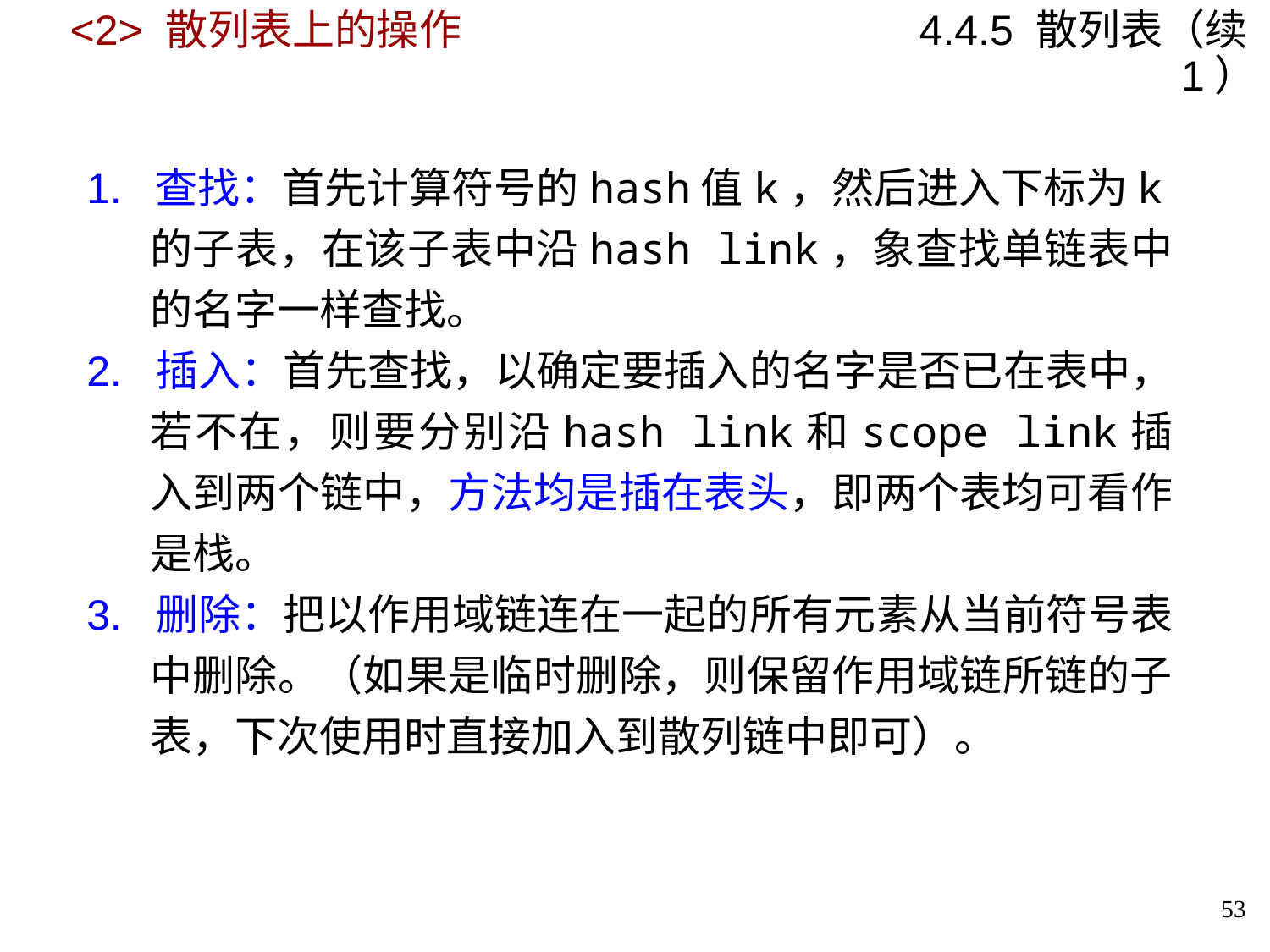

# <2> 散列表上的操作                                               4.4.5 散列表（续1）
1.  查找：首先计算符号的hash值k，然后进入下标为k的子表，在该子表中沿hash link，象查找单链表中的名字一样查找。
2.  插入：首先查找，以确定要插入的名字是否已在表中，若不在，则要分别沿hash link和scope link插入到两个链中，方法均是插在表头，即两个表均可看作是栈。
3.  删除：把以作用域链连在一起的所有元素从当前符号表中删除。（如果是临时删除，则保留作用域链所链的子表，下次使用时直接加入到散列链中即可）。
53